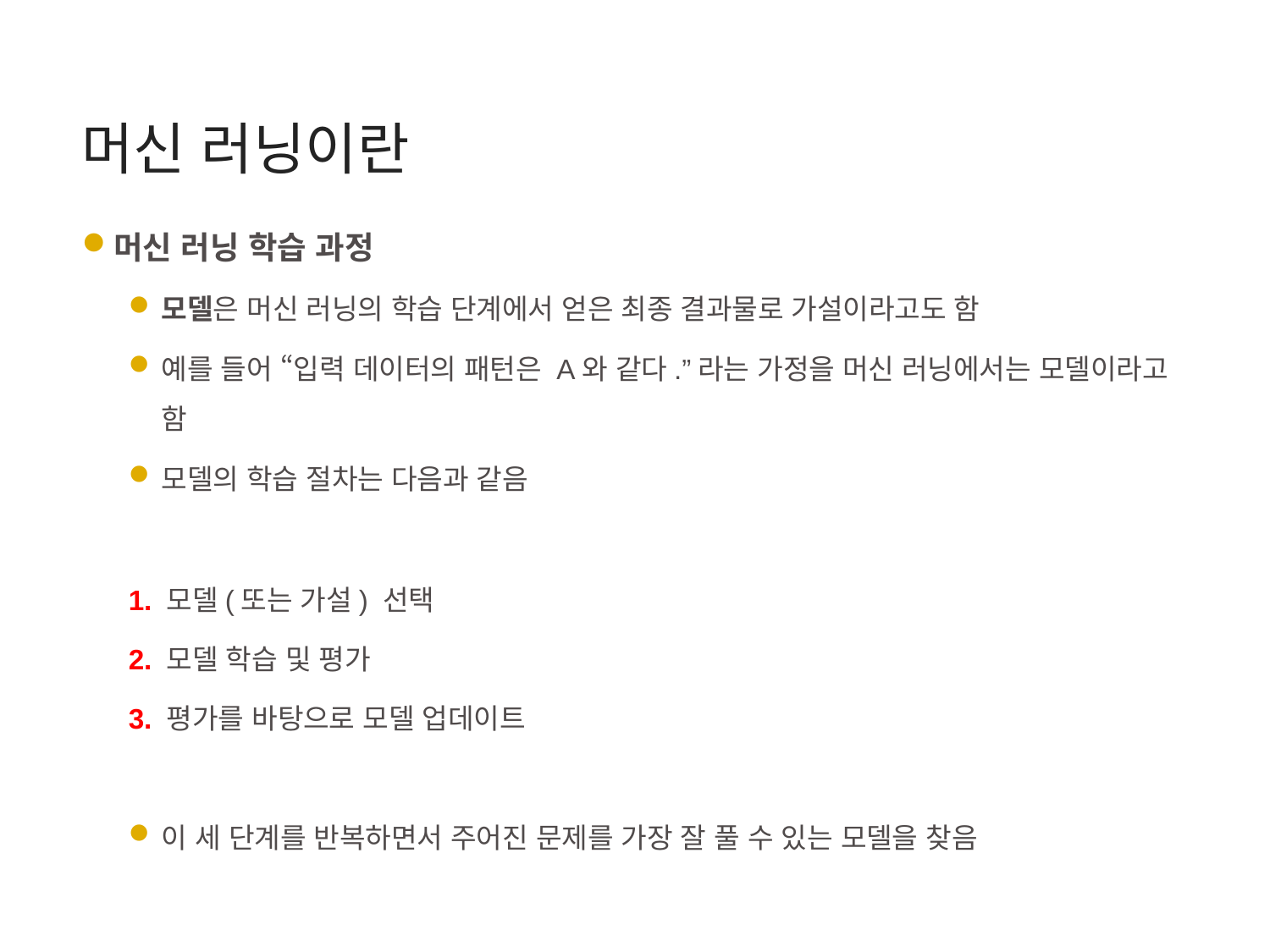

# 머신 러닝이란
머신 러닝 학습 과정
모델은 머신 러닝의 학습 단계에서 얻은 최종 결과물로 가설이라고도 함
예를 들어 “입력 데이터의 패턴은 A와 같다.”라는 가정을 머신 러닝에서는 모델이라고 함
모델의 학습 절차는 다음과 같음

1. 모델(또는 가설) 선택
2. 모델 학습 및 평가
3. 평가를 바탕으로 모델 업데이트

이 세 단계를 반복하면서 주어진 문제를 가장 잘 풀 수 있는 모델을 찾음